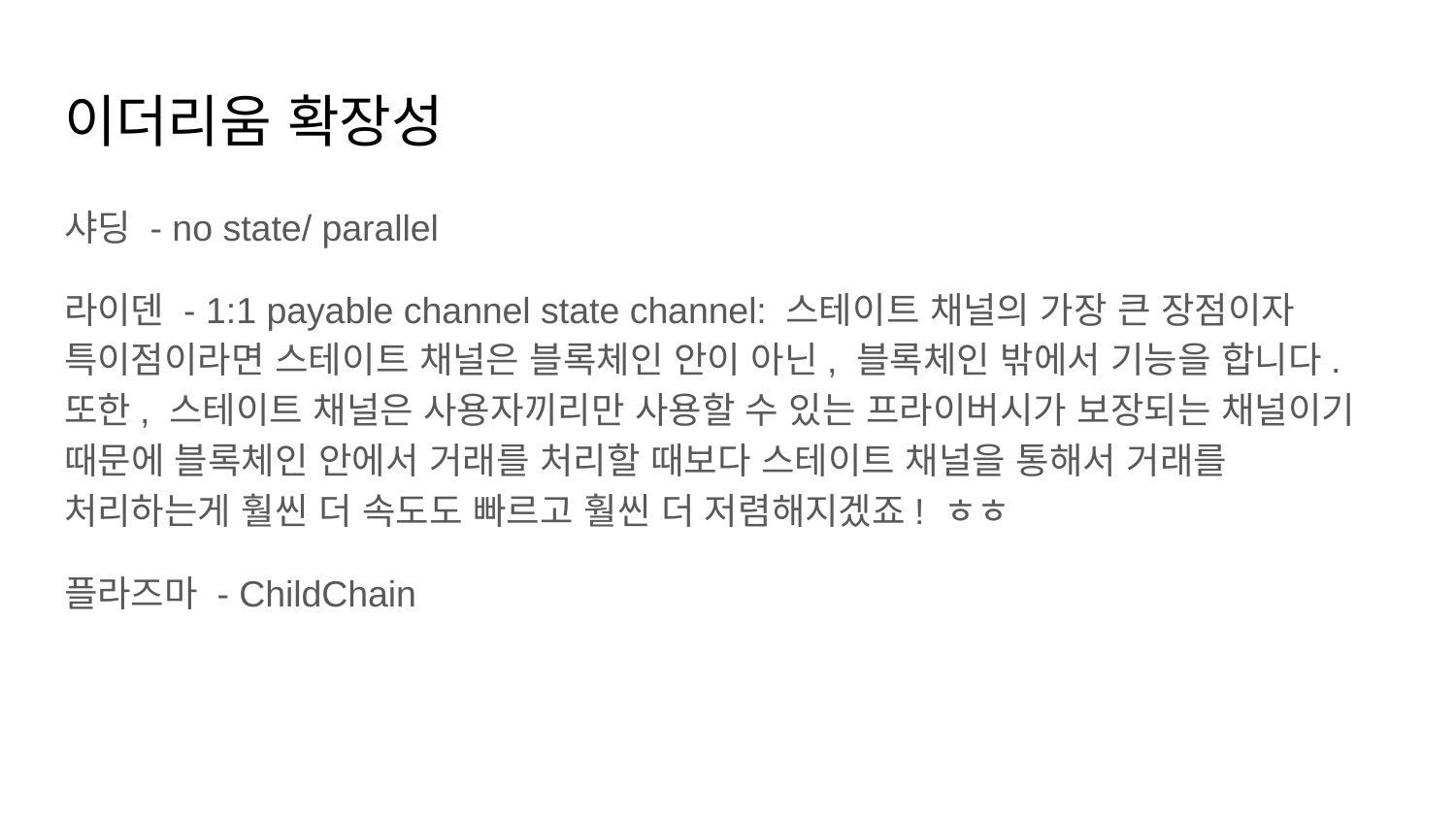

# 이더리움 확장성
샤딩 - no state/ parallel
라이덴 - 1:1 payable channel state channel: 스테이트 채널의 가장 큰 장점이자 특이점이라면 스테이트 채널은 블록체인 안이 아닌, 블록체인 밖에서 기능을 합니다. 또한, 스테이트 채널은 사용자끼리만 사용할 수 있는 프라이버시가 보장되는 채널이기 때문에 블록체인 안에서 거래를 처리할 때보다 스테이트 채널을 통해서 거래를 처리하는게 훨씬 더 속도도 빠르고 훨씬 더 저렴해지겠죠! ㅎㅎ
플라즈마 - ChildChain